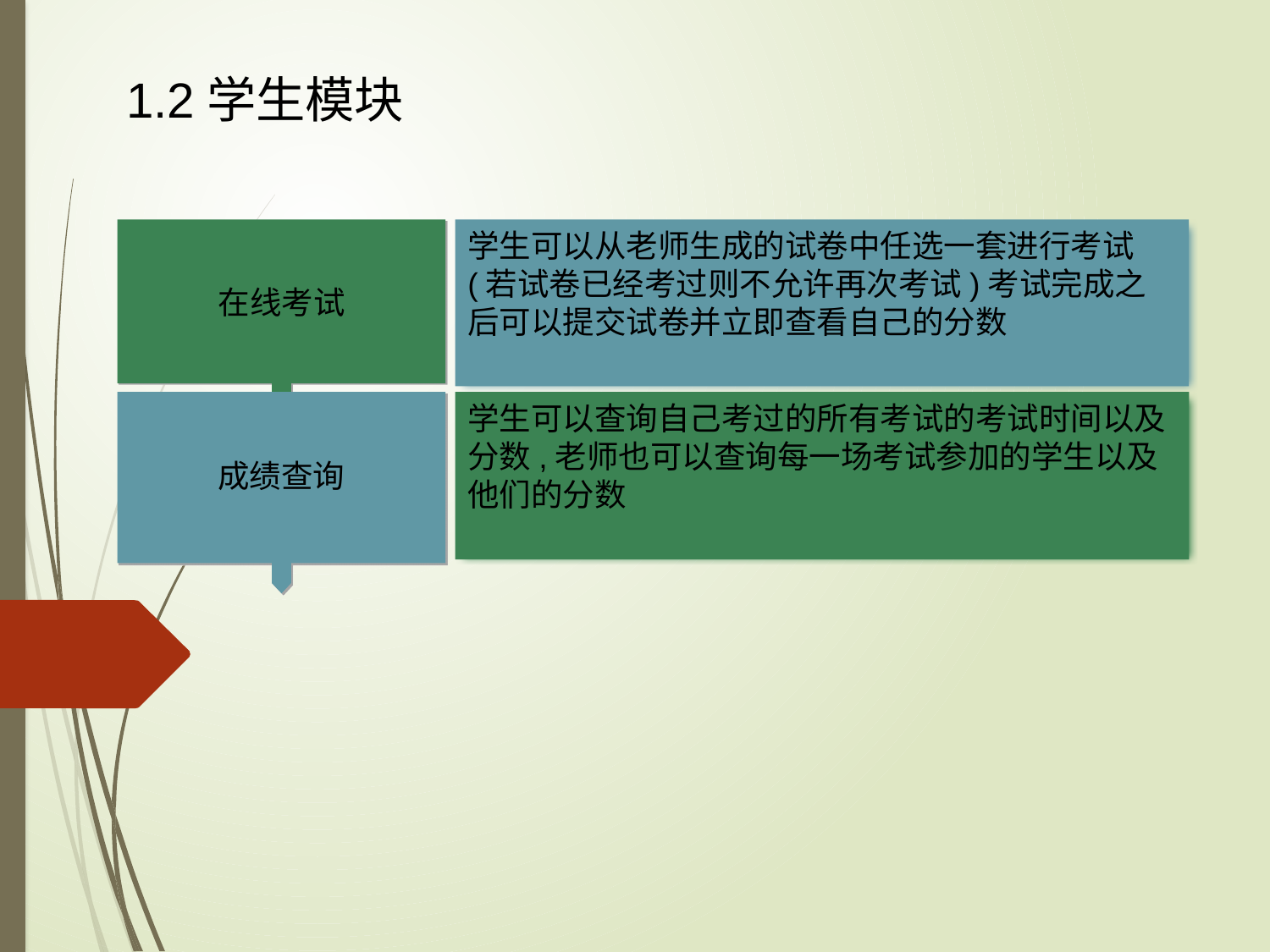

1.2学生模块

学生可以从老师生成的试卷中任选一套进行考试(若试卷已经考过则不允许再次考试)考试完成之后可以提交试卷并立即查看自己的分数
点击添加文本
在线考试

学生可以查询自己考过的所有考试的考试时间以及分数,老师也可以查询每一场考试参加的学生以及他们的分数

点击添加文本
成绩查询
点击添加文本
点击添加文本